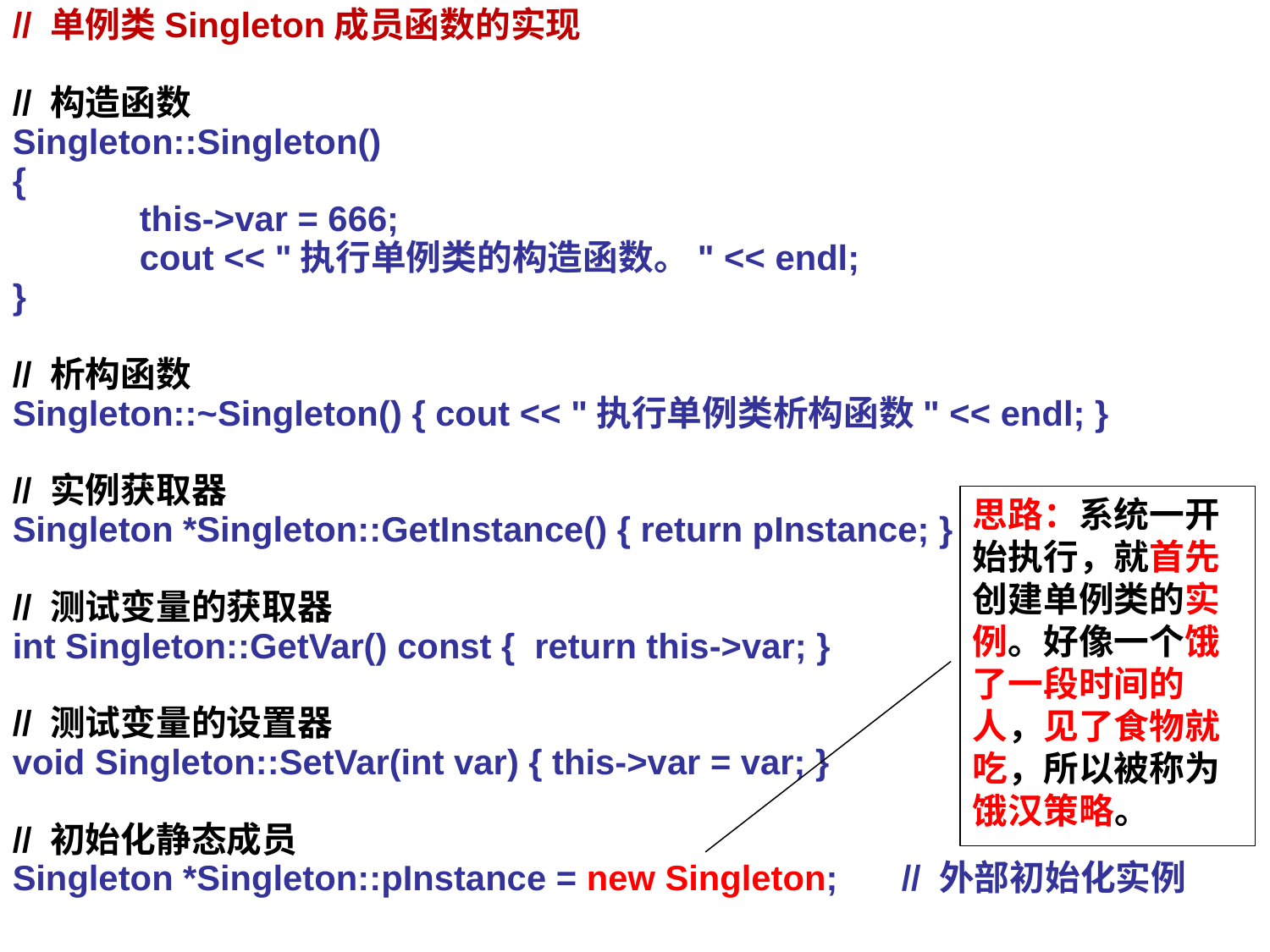

// 单例类Singleton成员函数的实现

// 构造函数
Singleton::Singleton()
{
	this->var = 666;
	cout << "执行单例类的构造函数。" << endl;
}

// 析构函数
Singleton::~Singleton() { cout << "执行单例类析构函数" << endl; }

// 实例获取器
Singleton *Singleton::GetInstance() { return pInstance; }

// 测试变量的获取器
int Singleton::GetVar() const {  return this->var; }

// 测试变量的设置器
void Singleton::SetVar(int var) { this->var = var; }

// 初始化静态成员
Singleton *Singleton::pInstance = new Singleton;	// 外部初始化实例
思路：系统一开始执行，就首先创建单例类的实例。好像一个饿了一段时间的人，见了食物就吃，所以被称为饿汉策略。